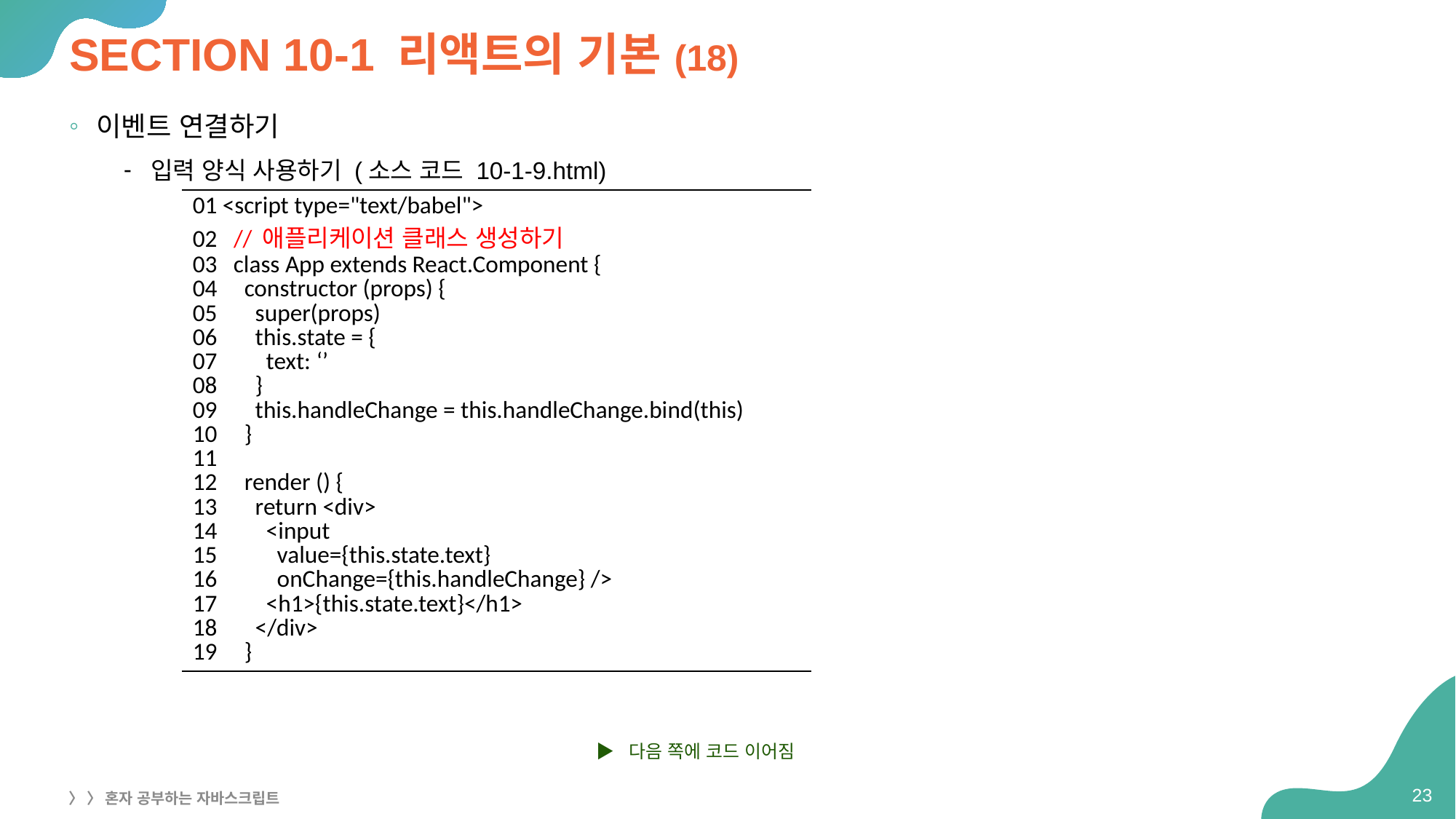

# SECTION 10-1 리액트의 기본(18)
이벤트 연결하기
입력 양식 사용하기 (소스 코드 10-1-9.html)
| 01 <script type="text/babel"> 02 // 애플리케이션 클래스 생성하기 03 class App extends React.Component { 04 constructor (props) { 05 super(props) 06 this.state = { 07 text: ‘’ 08 } 09 this.handleChange = this.handleChange.bind(this) 10 } 11 12 render () { 13 return <div> 14 <input 15 value={this.state.text} 16 onChange={this.handleChange} /> 17 <h1>{this.state.text}</h1> 18 </div> 19 } |
| --- |
▶  다음 쪽에 코드 이어짐
23
〉 〉 혼자 공부하는 자바스크립트